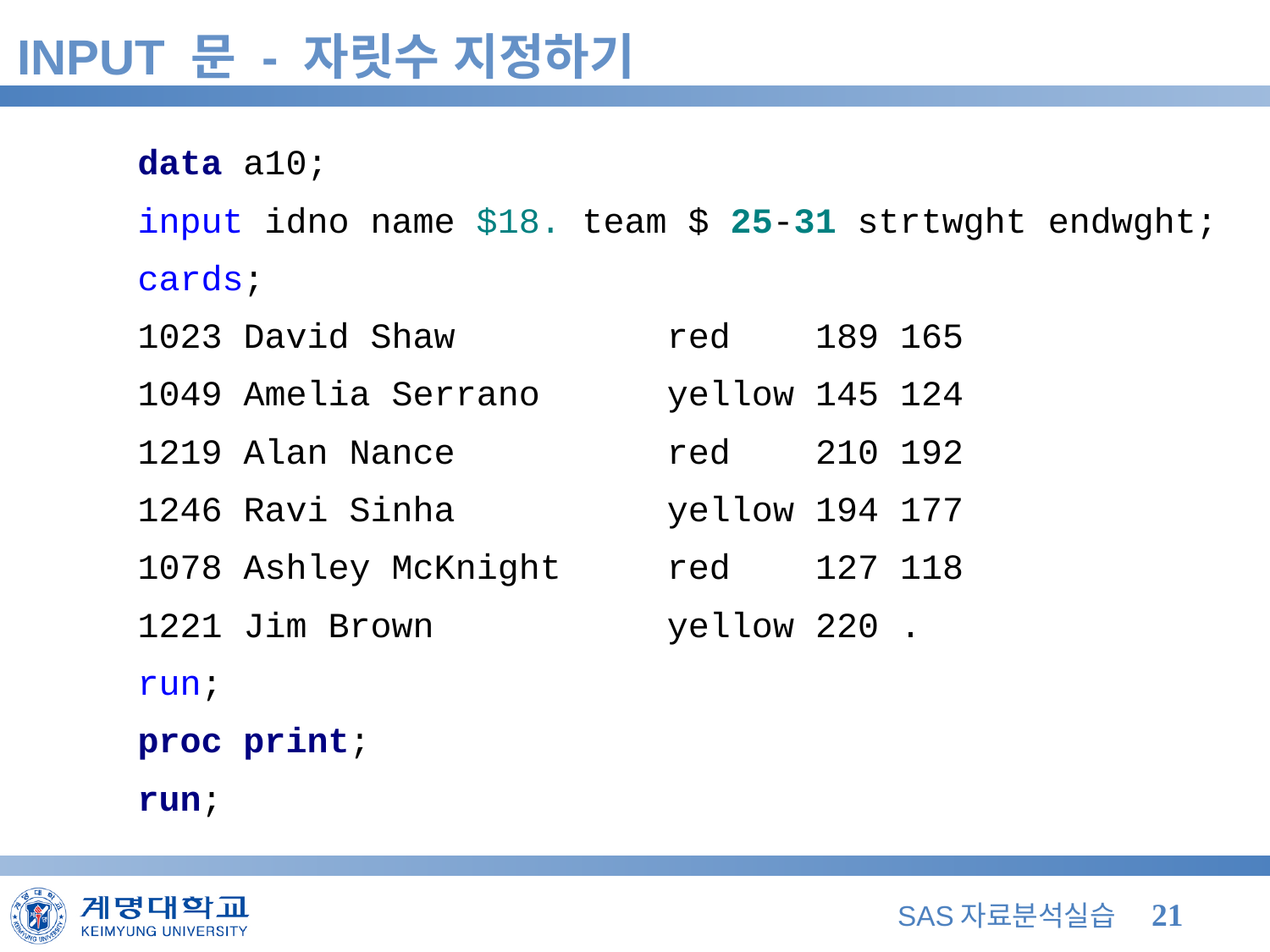

# INPUT 문 - 자릿수 지정하기
data a10;
input idno name $18. team $ 25-31 strtwght endwght;
cards;
1023 David Shaw          red    189 165
1049 Amelia Serrano      yellow 145 124
1219 Alan Nance          red    210 192
1246 Ravi Sinha          yellow 194 177
1078 Ashley McKnight     red    127 118
1221 Jim Brown           yellow 220 .
run;
proc print;
run;